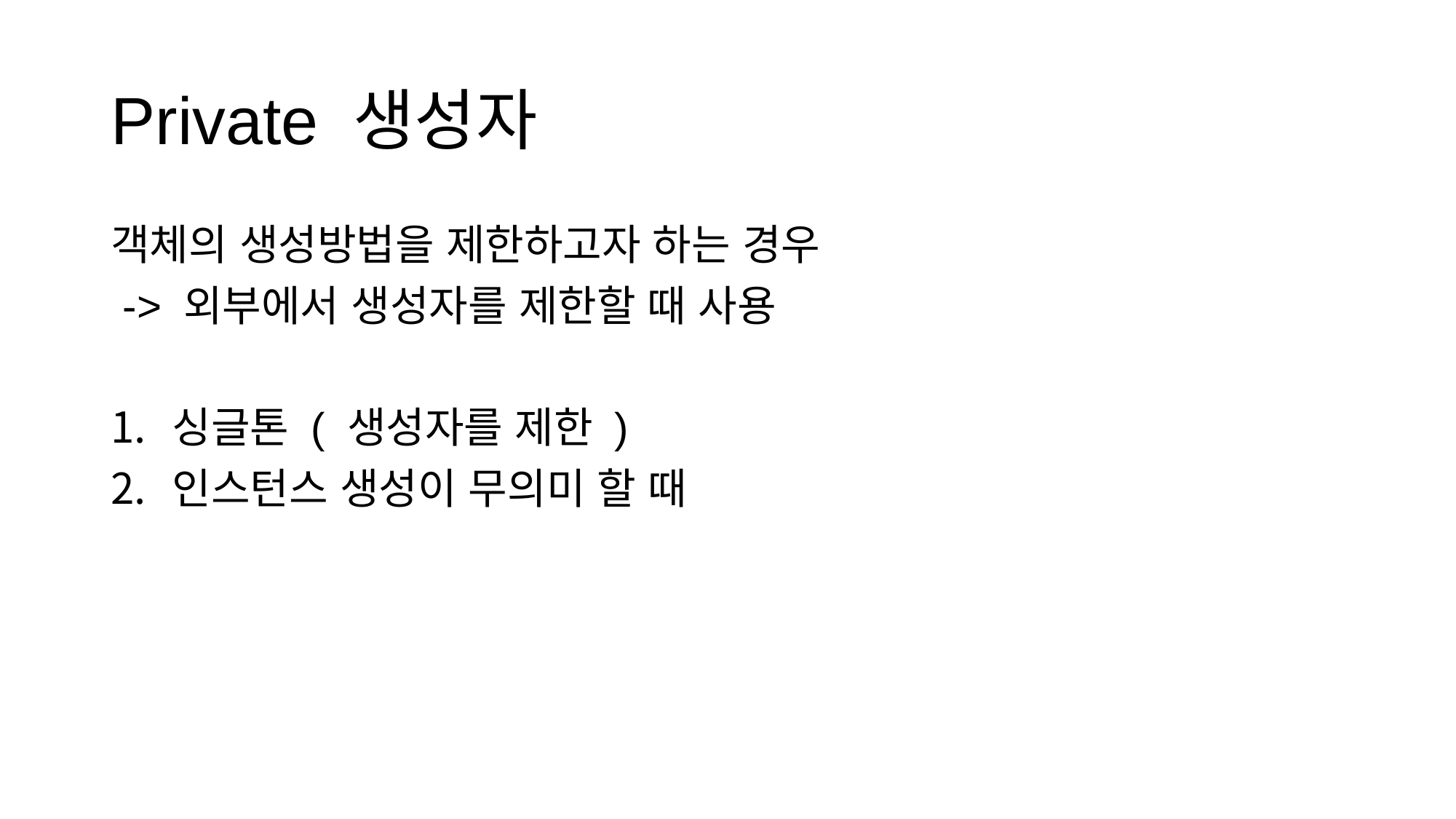

# Private 생성자
객체의 생성방법을 제한하고자 하는 경우
 -> 외부에서 생성자를 제한할 때 사용

싱글톤 ( 생성자를 제한 )
인스턴스 생성이 무의미 할 때